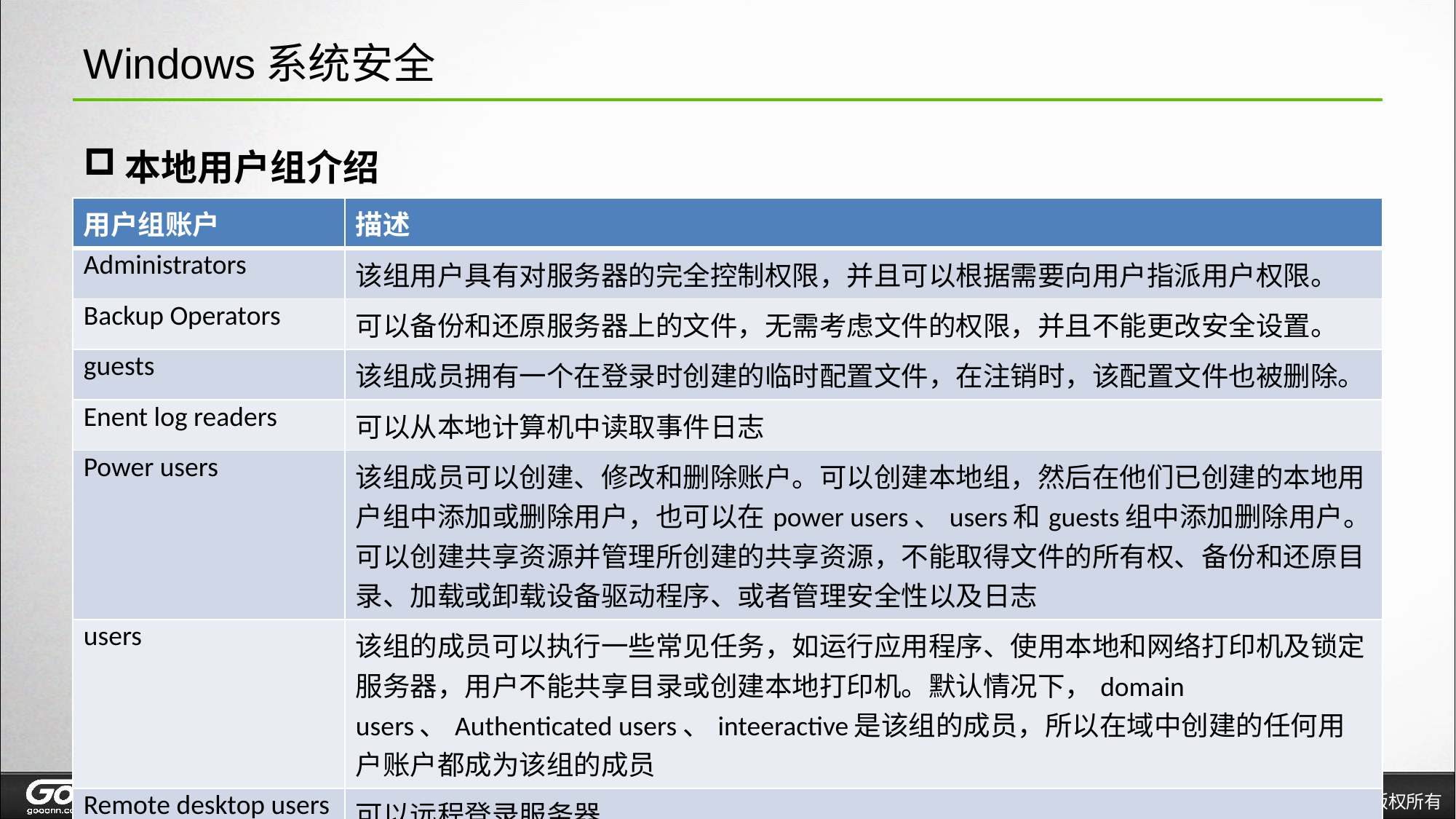

# Windows系统安全
本地用户组介绍
| 用户组账户 | 描述 |
| --- | --- |
| Administrators | 该组用户具有对服务器的完全控制权限，并且可以根据需要向用户指派用户权限。 |
| Backup Operators | 可以备份和还原服务器上的文件，无需考虑文件的权限，并且不能更改安全设置。 |
| guests | 该组成员拥有一个在登录时创建的临时配置文件，在注销时，该配置文件也被删除。 |
| Enent log readers | 可以从本地计算机中读取事件日志 |
| Power users | 该组成员可以创建、修改和删除账户。可以创建本地组，然后在他们已创建的本地用户组中添加或删除用户，也可以在power users、users和guests组中添加删除用户。可以创建共享资源并管理所创建的共享资源，不能取得文件的所有权、备份和还原目录、加载或卸载设备驱动程序、或者管理安全性以及日志 |
| users | 该组的成员可以执行一些常见任务，如运行应用程序、使用本地和网络打印机及锁定服务器，用户不能共享目录或创建本地打印机。默认情况下，domain users、Authenticated users、inteeractive是该组的成员，所以在域中创建的任何用户账户都成为该组的成员 |
| Remote desktop users | 可以远程登录服务器 |